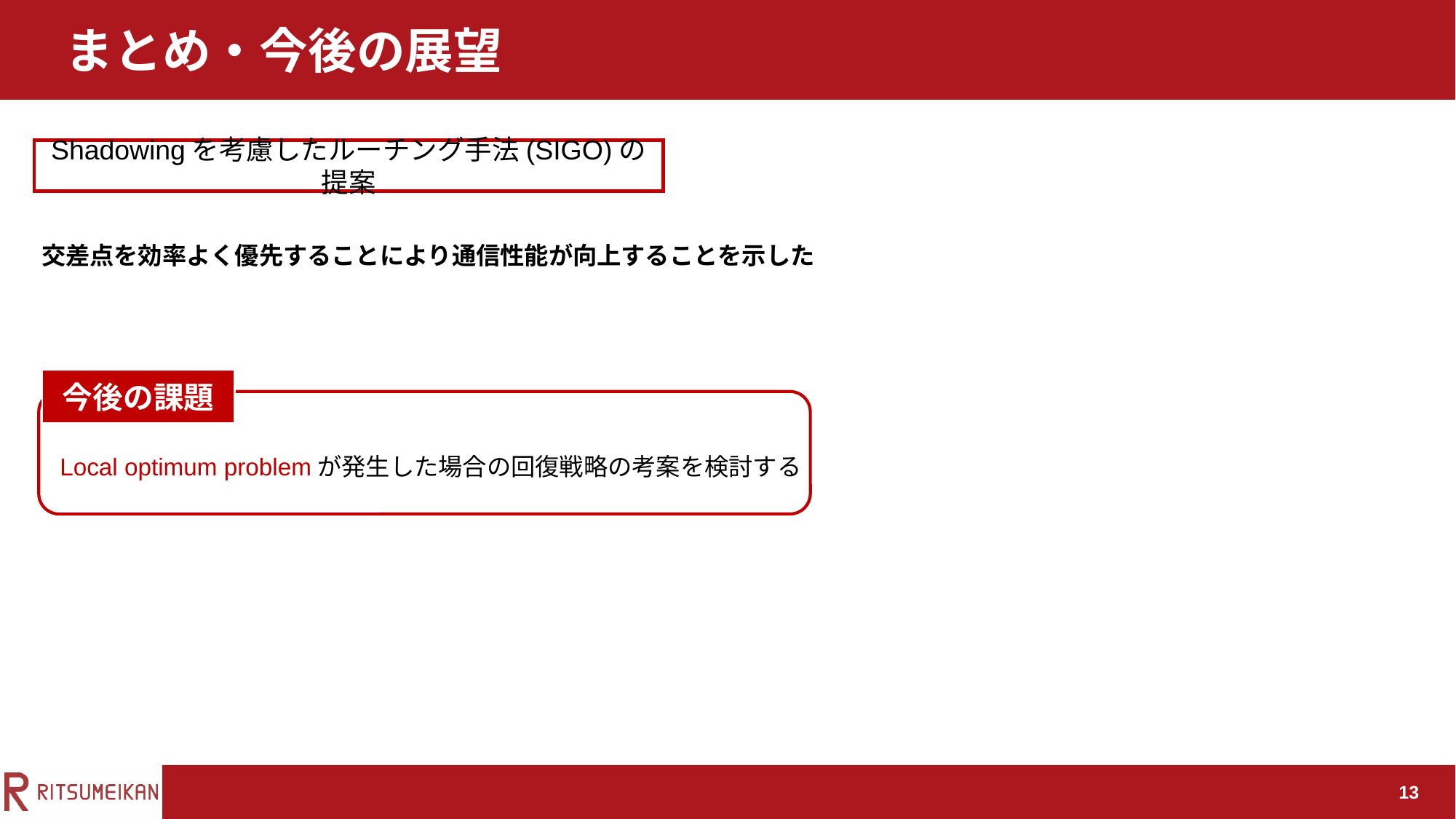

まとめ・今後の展望
Shadowingを考慮したルーチング手法(SIGO)の提案
交差点を効率よく優先することにより通信性能が向上することを示した
今後の課題

Local optimum problemが発生した場合の回復戦略の考案を検討する
13